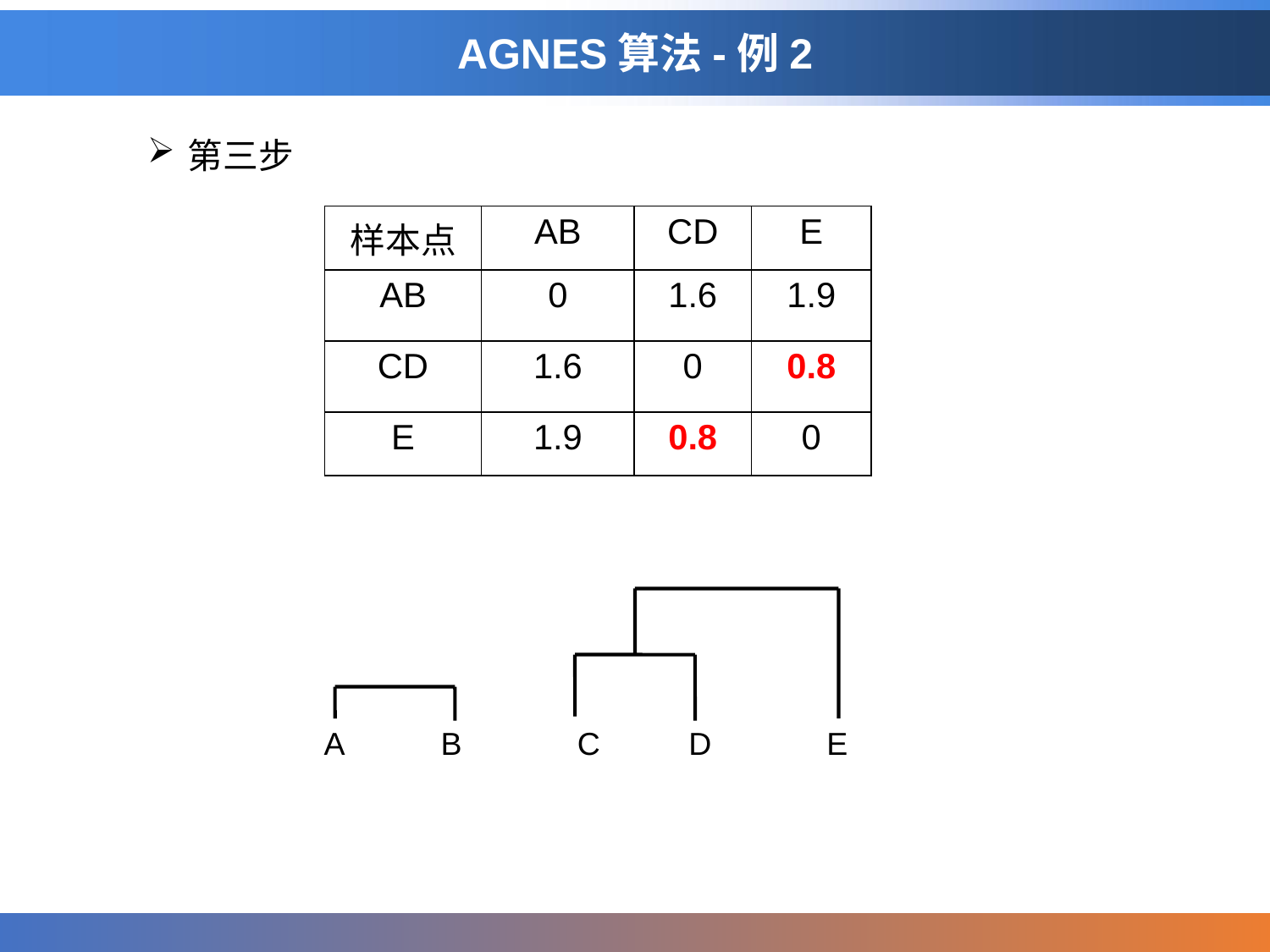

# AGNES算法-例2
第三步
| 样本点 | AB | CD | E |
| --- | --- | --- | --- |
| AB | 0 | 1.6 | 1.9 |
| CD | 1.6 | 0 | 0.8 |
| E | 1.9 | 0.8 | 0 |

            A           B             C          D             E